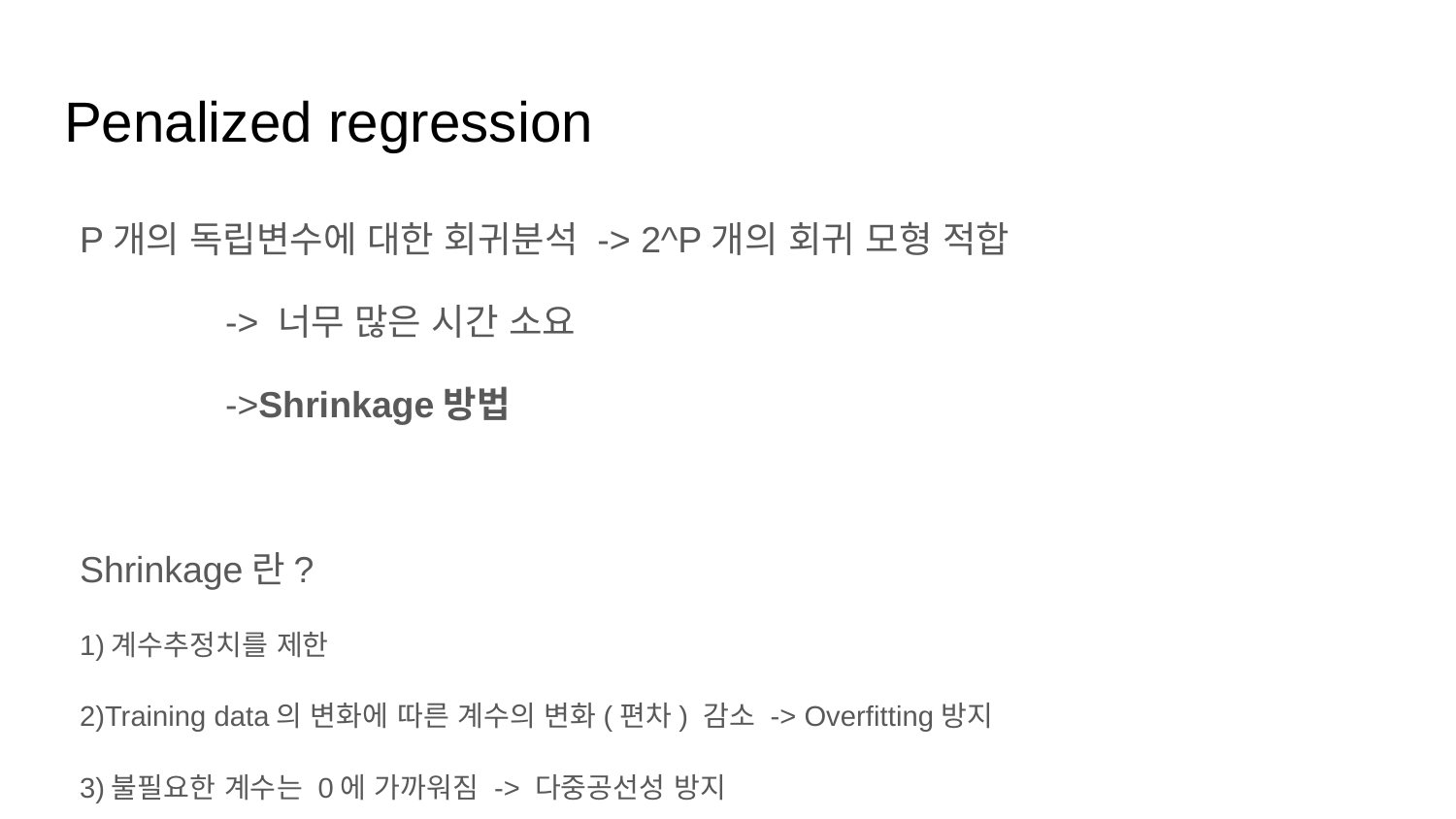

# Penalized regression
P개의 독립변수에 대한 회귀분석 -> 2^P개의 회귀 모형 적합
	-> 너무 많은 시간 소요
	->Shrinkage방법

Shrinkage란?
1)계수추정치를 제한
2)Training data의 변화에 따른 계수의 변화(편차) 감소 -> Overfitting방지
3)불필요한 계수는 0에 가까워짐 -> 다중공선성 방지